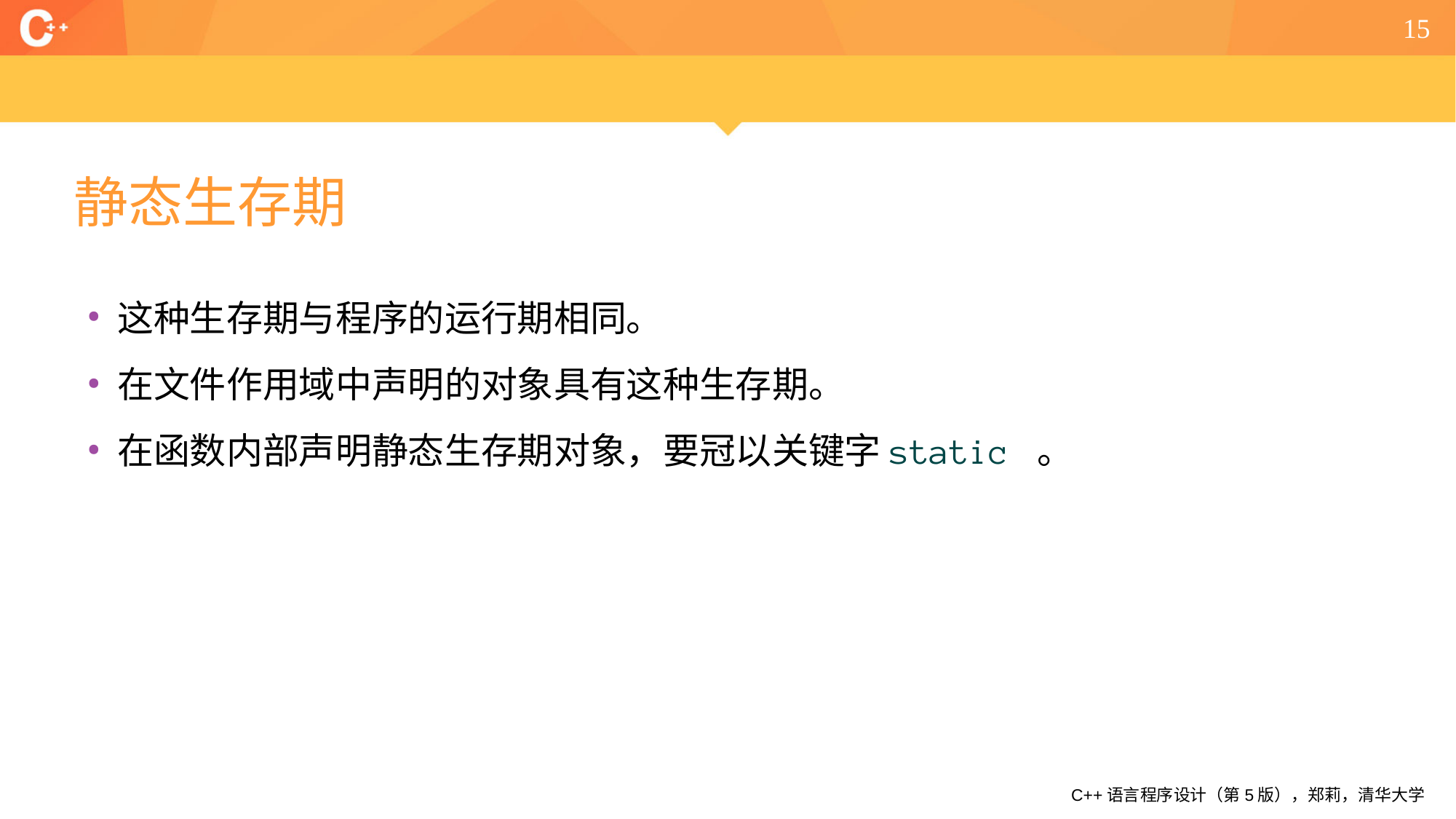

15
# 静态生存期
这种生存期与程序的运行期相同。
在文件作用域中声明的对象具有这种生存期。
在函数内部声明静态生存期对象，要冠以关键字static 。